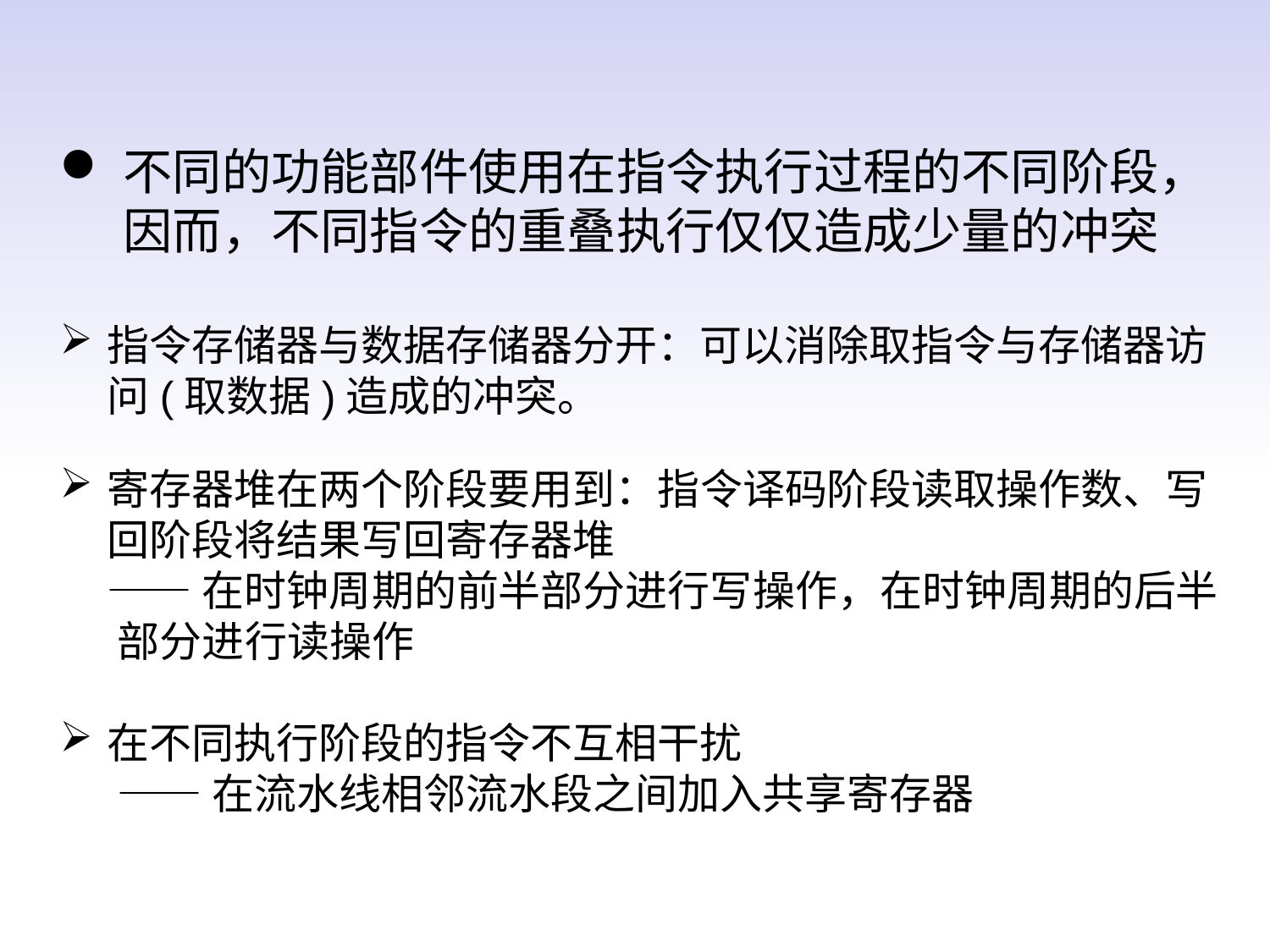

不同的功能部件使用在指令执行过程的不同阶段，因而，不同指令的重叠执行仅仅造成少量的冲突

指令存储器与数据存储器分开：可以消除取指令与存储器访问(取数据)造成的冲突。

寄存器堆在两个阶段要用到：指令译码阶段读取操作数、写回阶段将结果写回寄存器堆
     ——在时钟周期的前半部分进行写操作，在时钟周期的后半
     部分进行读操作

在不同执行阶段的指令不互相干扰
      ——在流水线相邻流水段之间加入共享寄存器